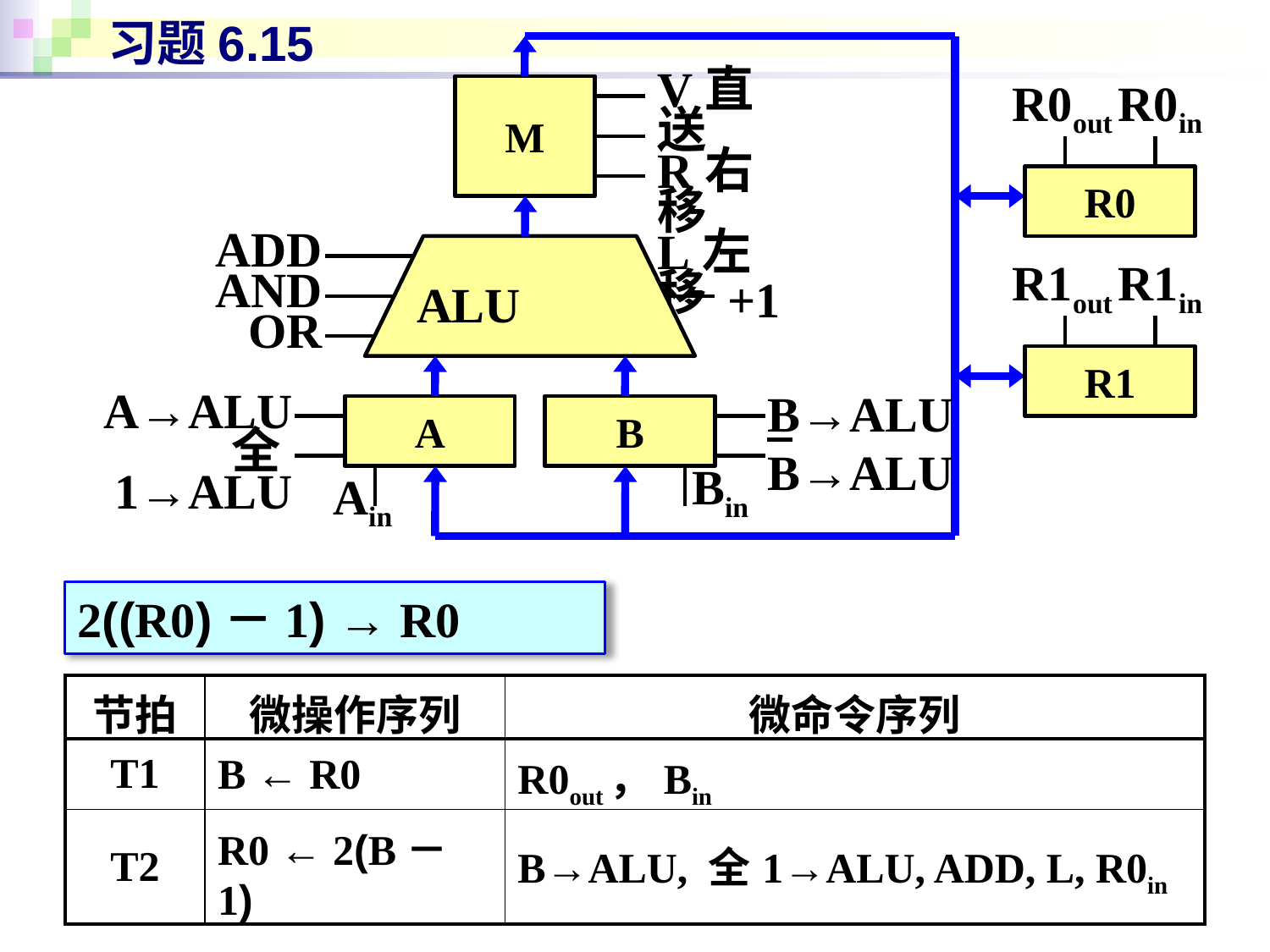

# 习题6.15
V直送
R右移
L左移
M
R0out
R0in
R0
ADD
AND
OR
ALU
+1
R1out
R1in
R1
B→ALU
B→ALU
A→ALU
全1→ALU
A
B
Bin
Ain
2((R0)－1) → R0
| 节拍 | 微操作序列 | 微命令序列 |
| --- | --- | --- |
| T1 | B ← R0 | R0out，Bin |
| T2 | R0 ← 2(B－1) | B→ALU, 全1→ALU, ADD, L, R0in |
48